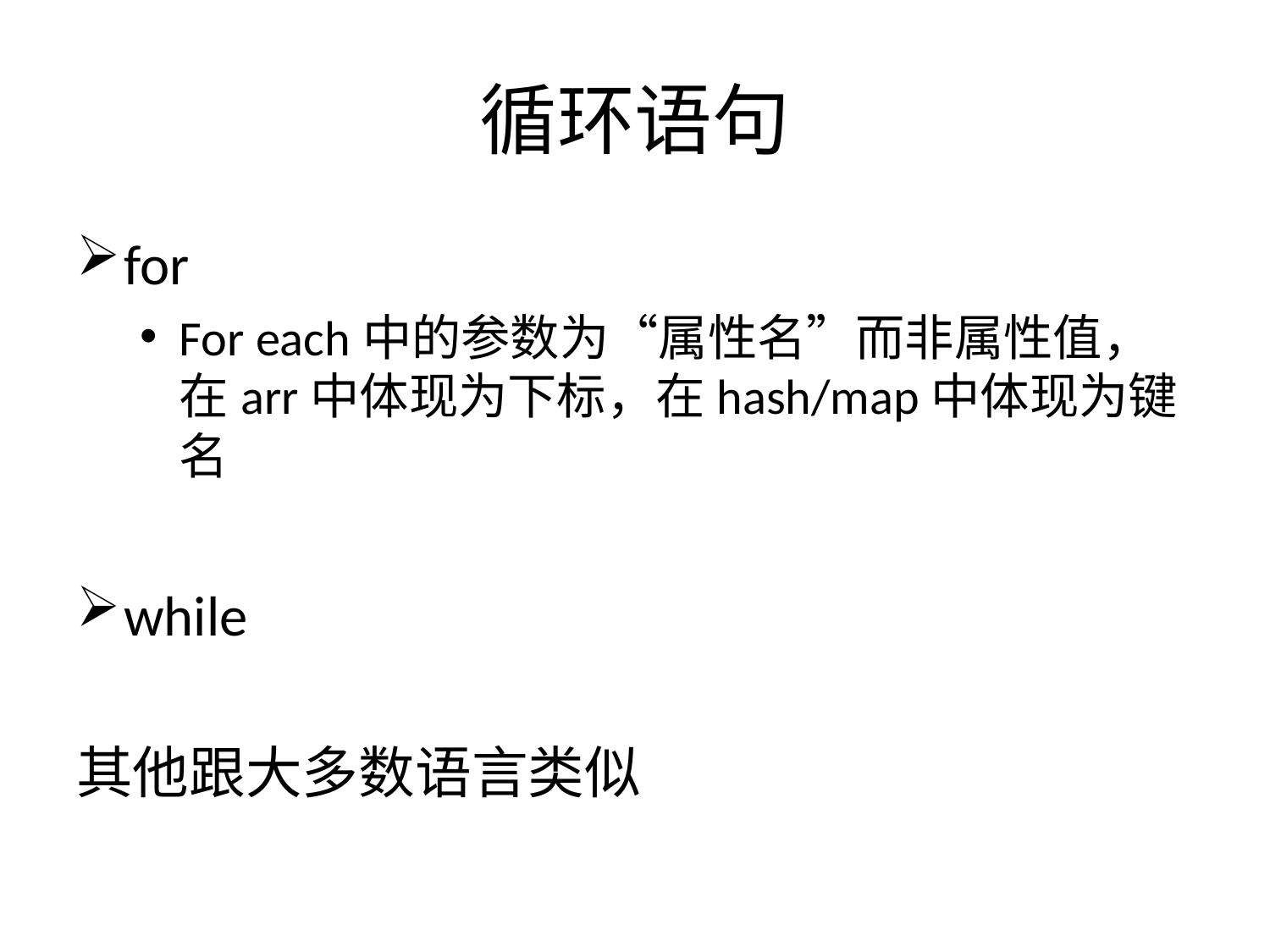

# 循环语句
for
For each中的参数为“属性名”而非属性值，在arr中体现为下标，在hash/map中体现为键名

while

其他跟大多数语言类似